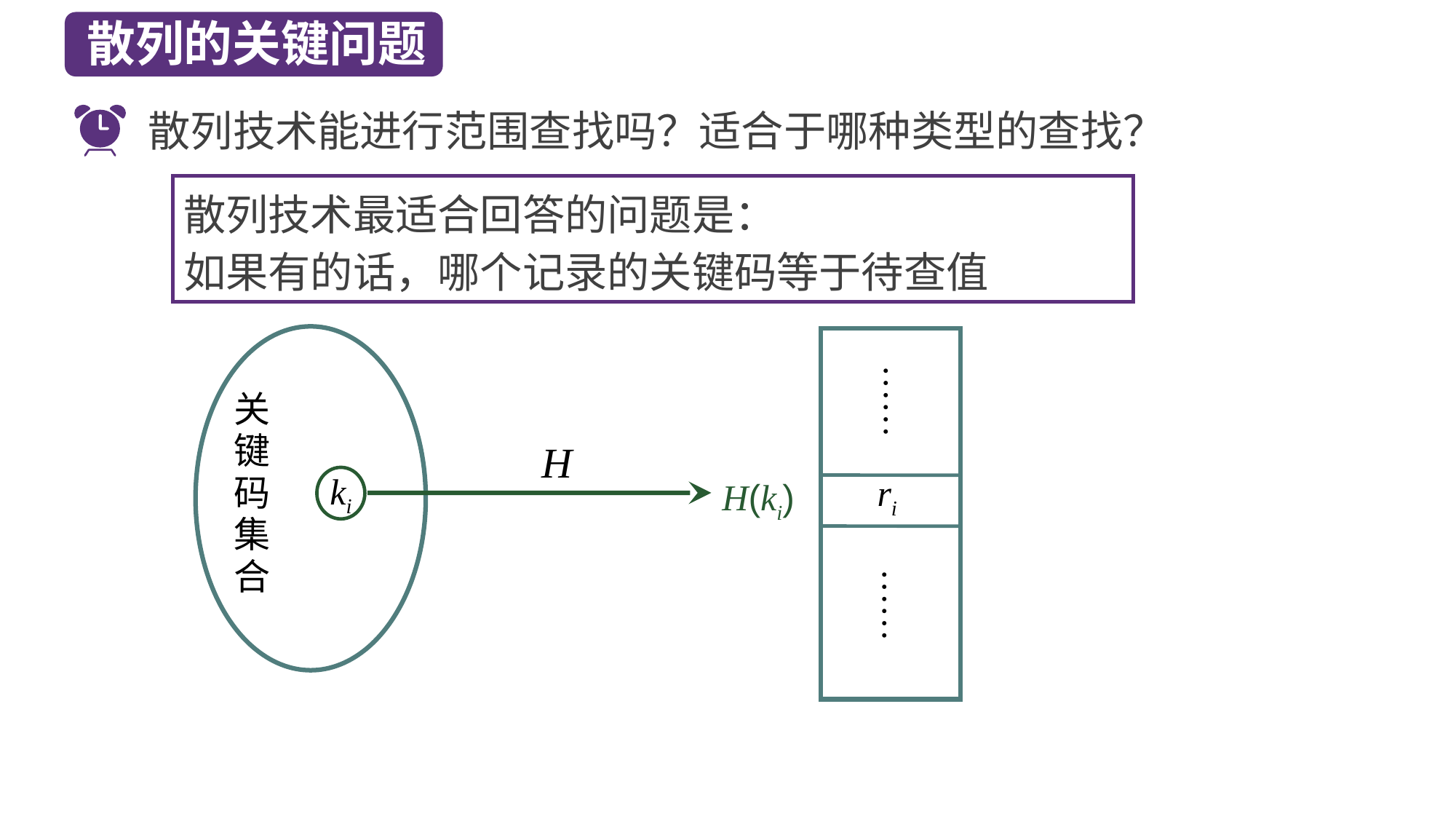

散列的关键问题

散列技术能进行范围查找吗？适合于哪种类型的查找？

散列技术最适合回答的问题是：
如果有的话，哪个记录的关键码等于待查值

关键码集合

     ri
……

……
H

ki
H(ki)